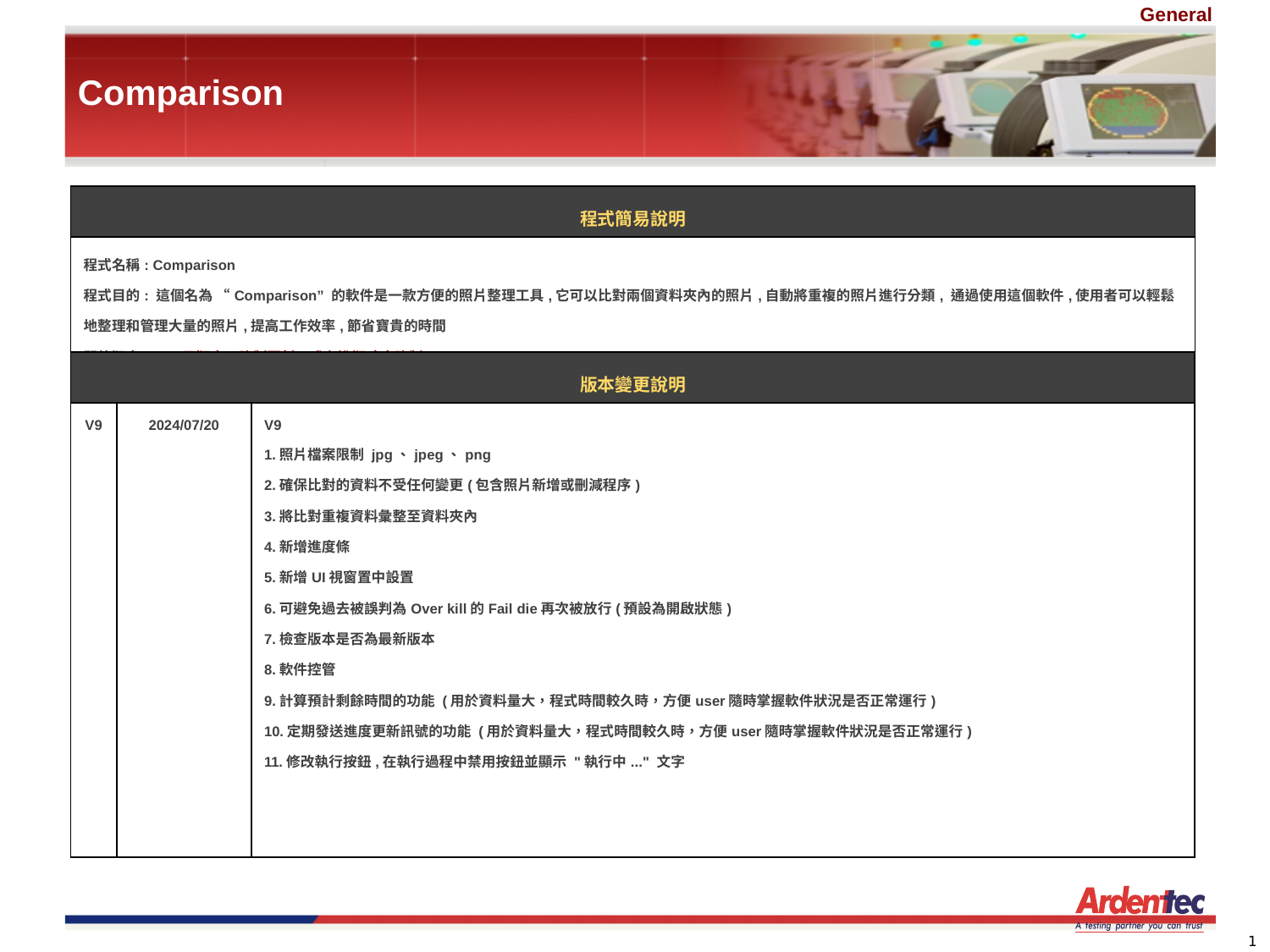

# Comparison
| 程式簡易說明 |
| --- |
| 程式名稱: Comparison 程式目的: 這個名為 “Comparison” 的軟件是一款方便的照片整理工具,它可以比對兩個資料夾內的照片,自動將重複的照片進行分類, 通過使用這個軟件,使用者可以輕鬆地整理和管理大量的照片,提高工作效率,節省寶貴的時間 開放版本: V9 (子版本不強制更新，唯有進版才會強制) |
| 版本變更說明 |  |  |
| --- | --- | --- |
| V9 | 2024/07/20 | V9 1.照片檔案限制 jpg、jpeg、png 2.確保比對的資料不受任何變更(包含照片新增或刪減程序) 3.將比對重複資料彙整至資料夾內 4.新增進度條 5.新增UI視窗置中設置 6.可避免過去被誤判為Over kill的Fail die再次被放行(預設為開啟狀態) 7.檢查版本是否為最新版本 8.軟件控管 9.計算預計剩餘時間的功能 (用於資料量大，程式時間較久時，方便user隨時掌握軟件狀況是否正常運行) 10.定期發送進度更新訊號的功能 (用於資料量大，程式時間較久時，方便user隨時掌握軟件狀況是否正常運行) 11.修改執行按鈕,在執行過程中禁用按鈕並顯示 "執行中..." 文字 |
1